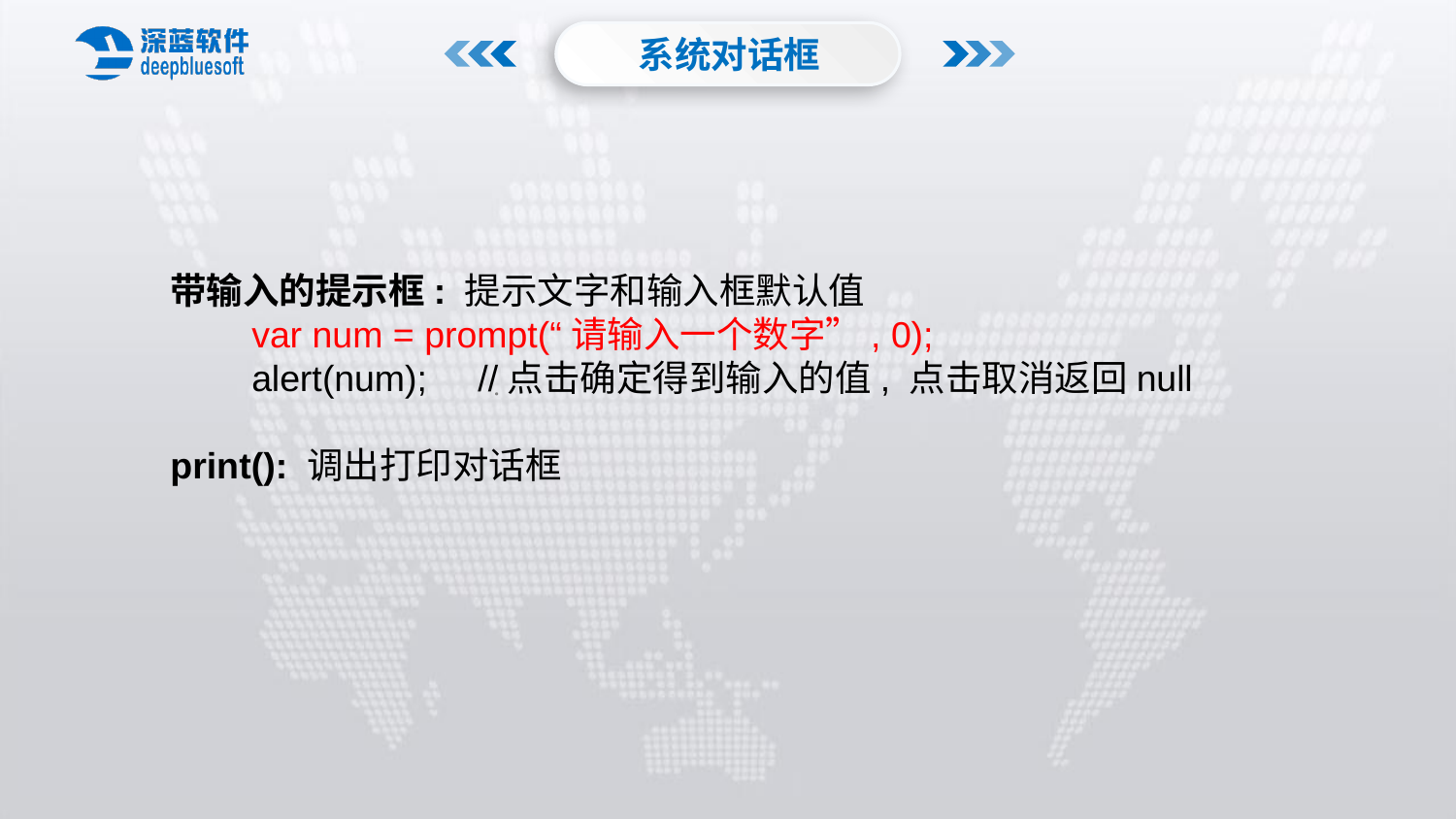

系统对话框

带输入的提示框: 提示文字和输入框默认值
        var num = prompt(“请输入一个数字”, 0);
        alert(num);     //点击确定得到输入的值, 点击取消返回null

print(): 调出打印对话框